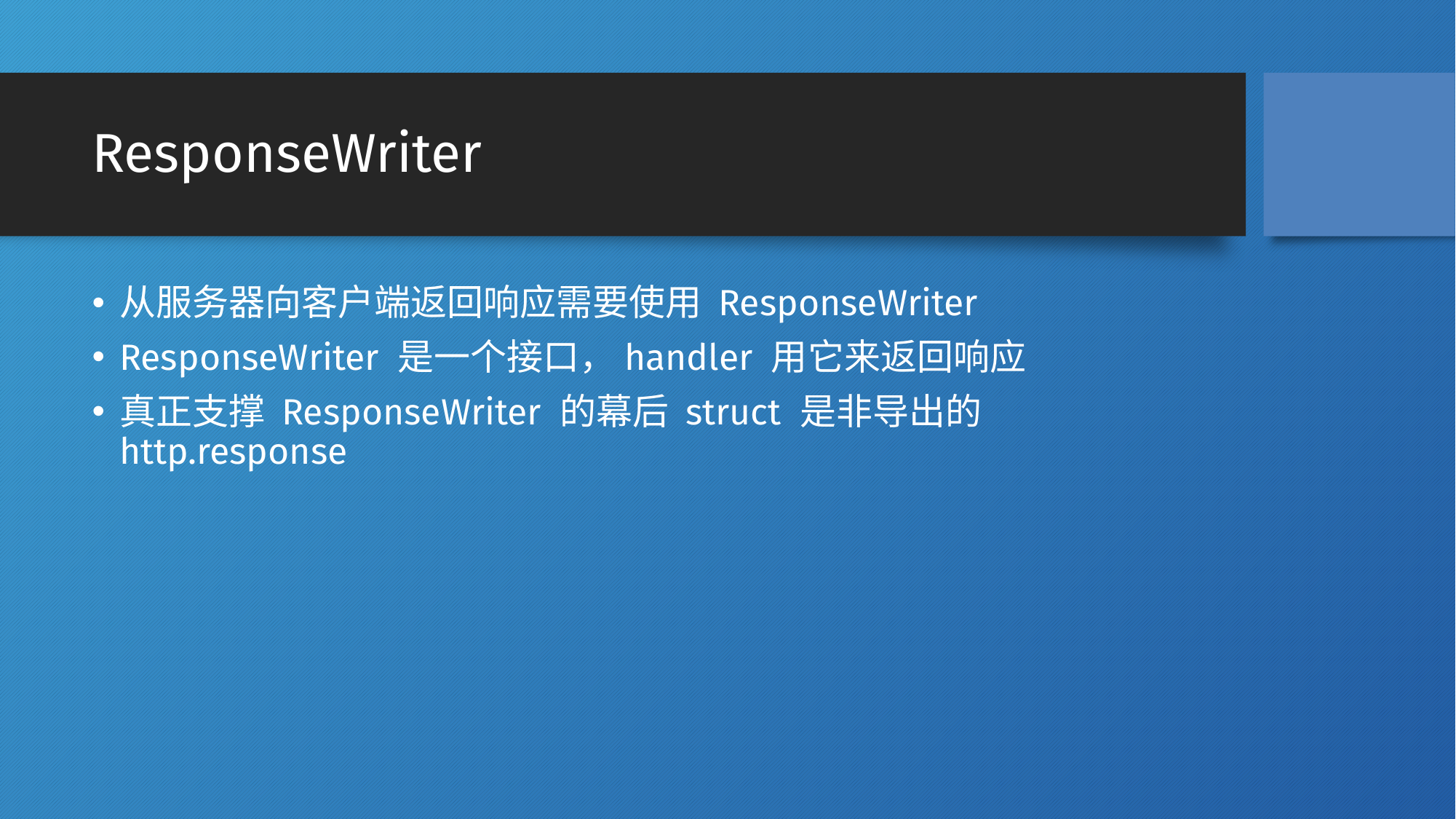

# ResponseWriter
从服务器向客户端返回响应需要使用 ResponseWriter
ResponseWriter 是一个接口，handler 用它来返回响应
真正支撑 ResponseWriter 的幕后 struct 是非导出的 http.response